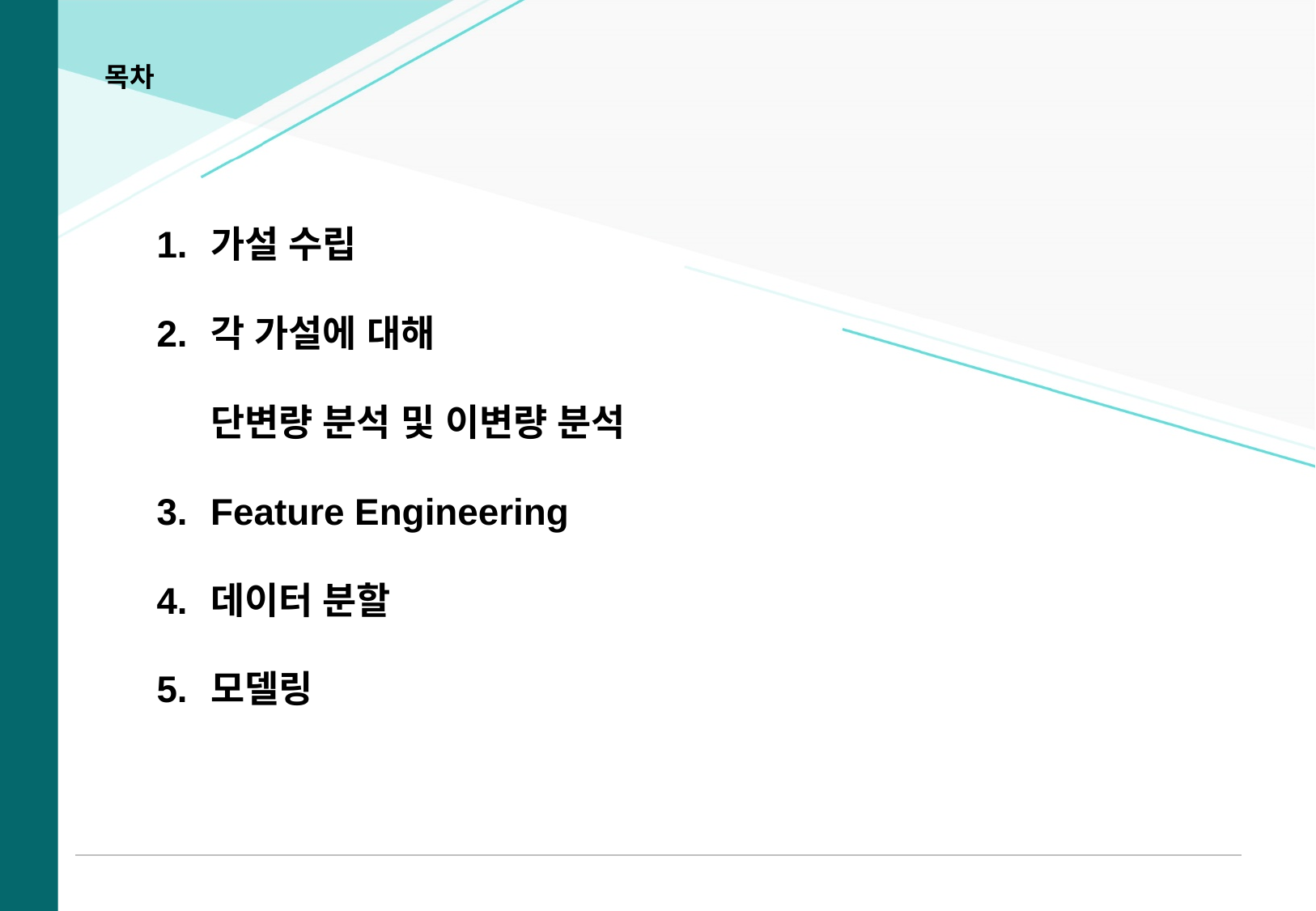

목차
가설 수립
각 가설에 대해
단변량 분석 및 이변량 분석
Feature Engineering
데이터 분할
모델링